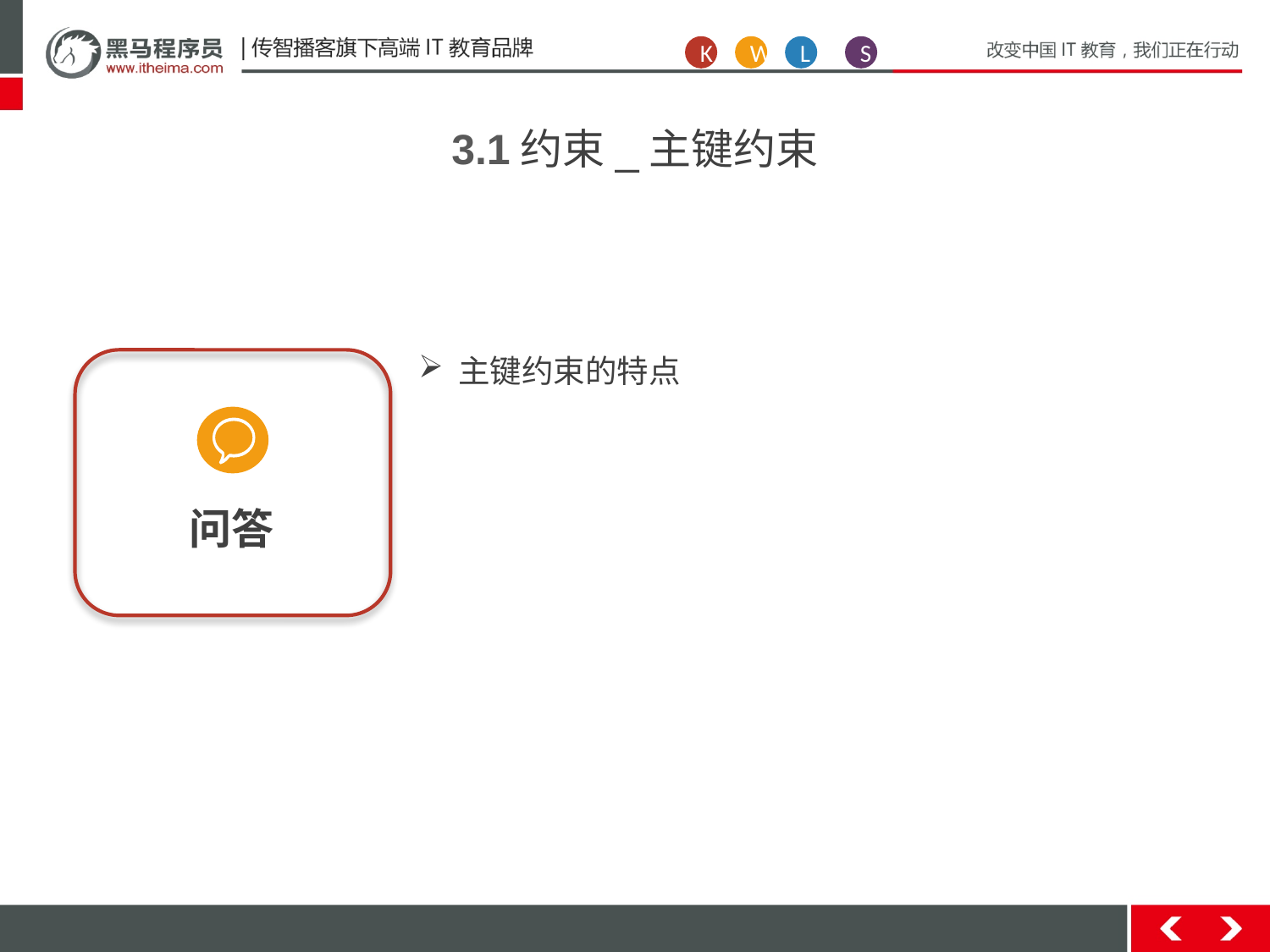

K
W
L
S
3.1约束_主键约束

主键约束的特点

问答